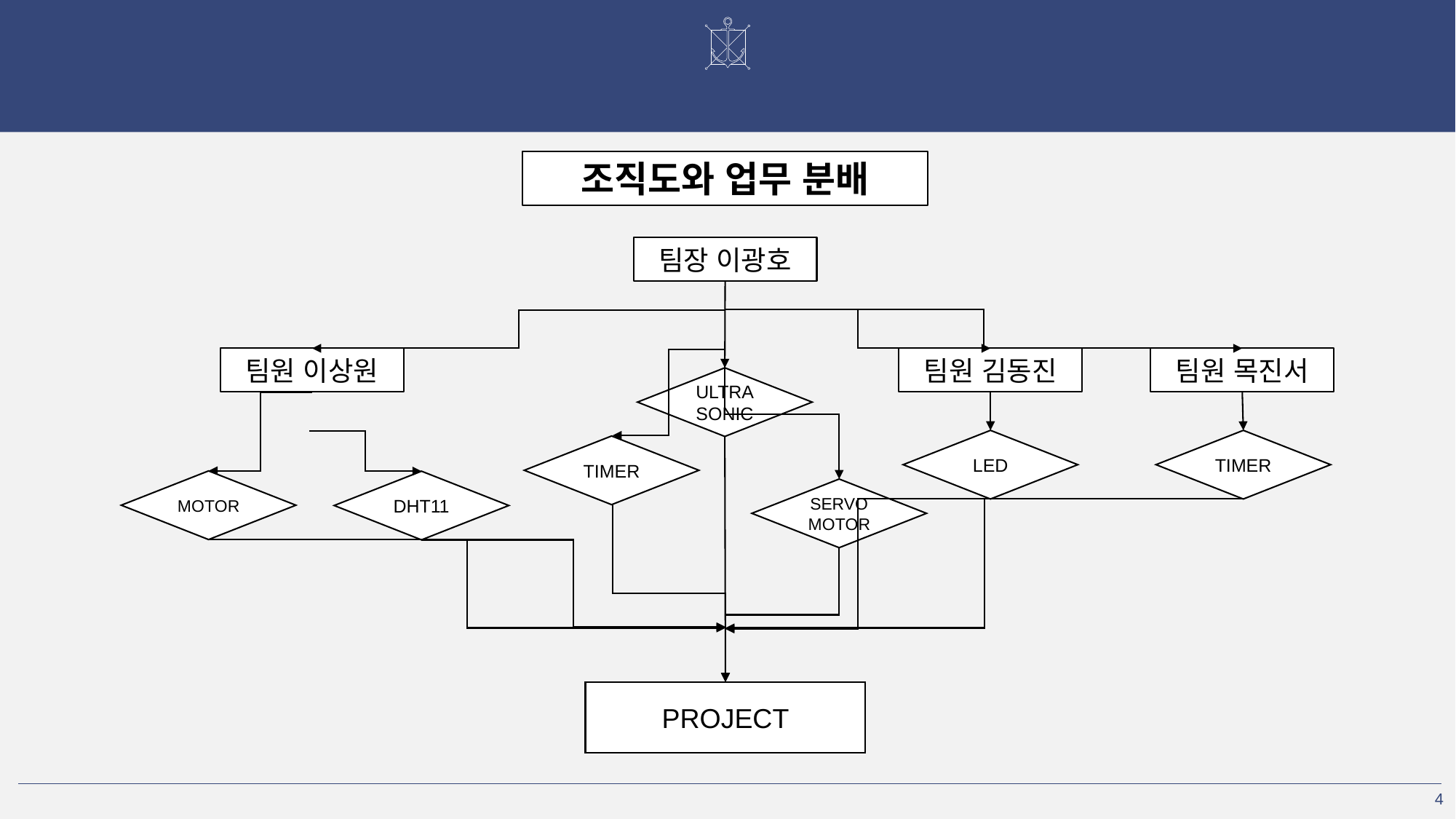

# · R & R ·
조직도와 업무 분배
팀장 이광호
팀원 이상원
팀원 김동진
팀원 목진서
ULTRASONIC
LED
TIMER
TIMER
MOTOR
DHT11
SERVOMOTOR
PROJECT
4